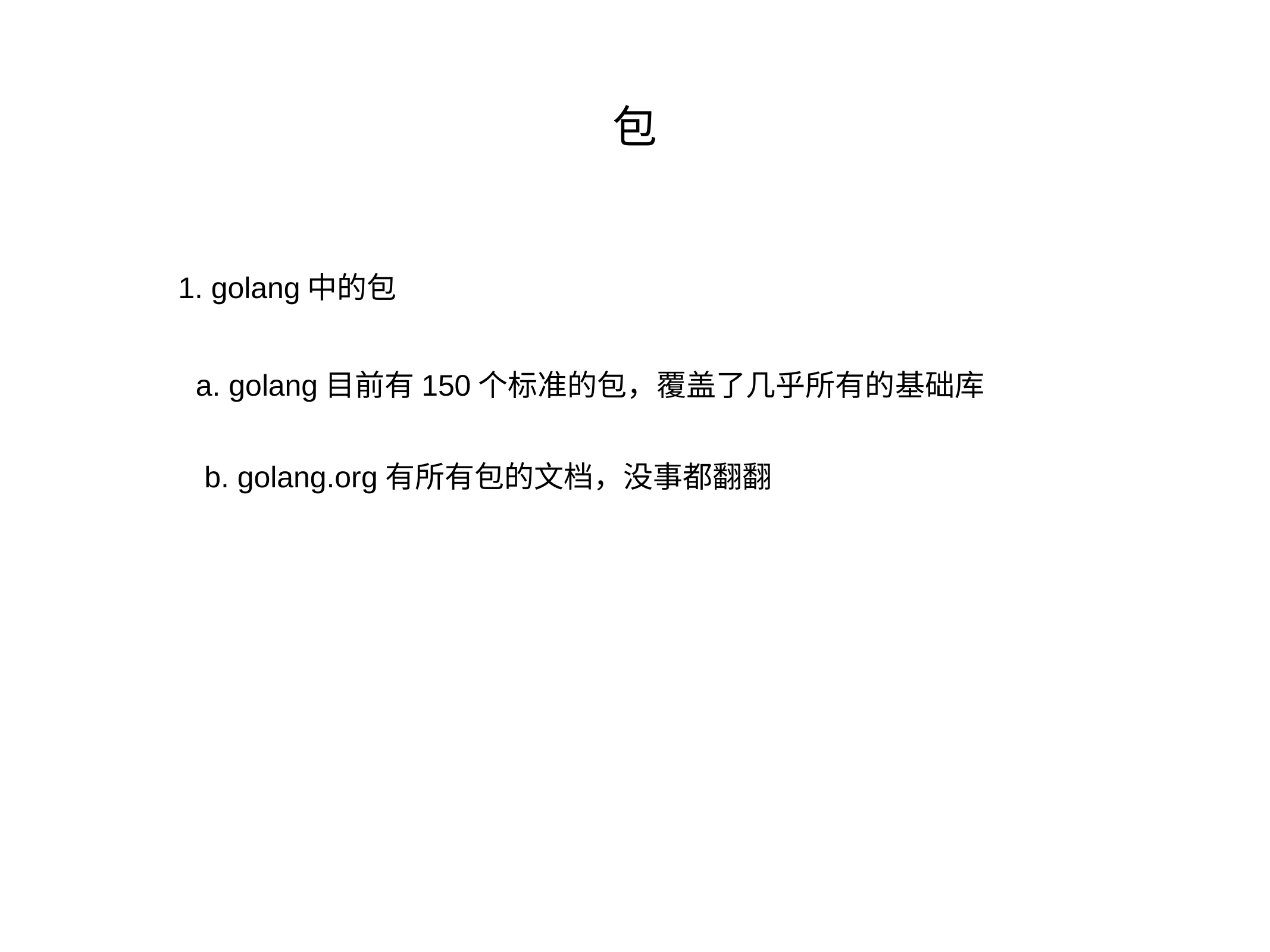

包
1. golang中的包
a. golang目前有150个标准的包，覆盖了几乎所有的基础库
b. golang.org有所有包的文档，没事都翻翻